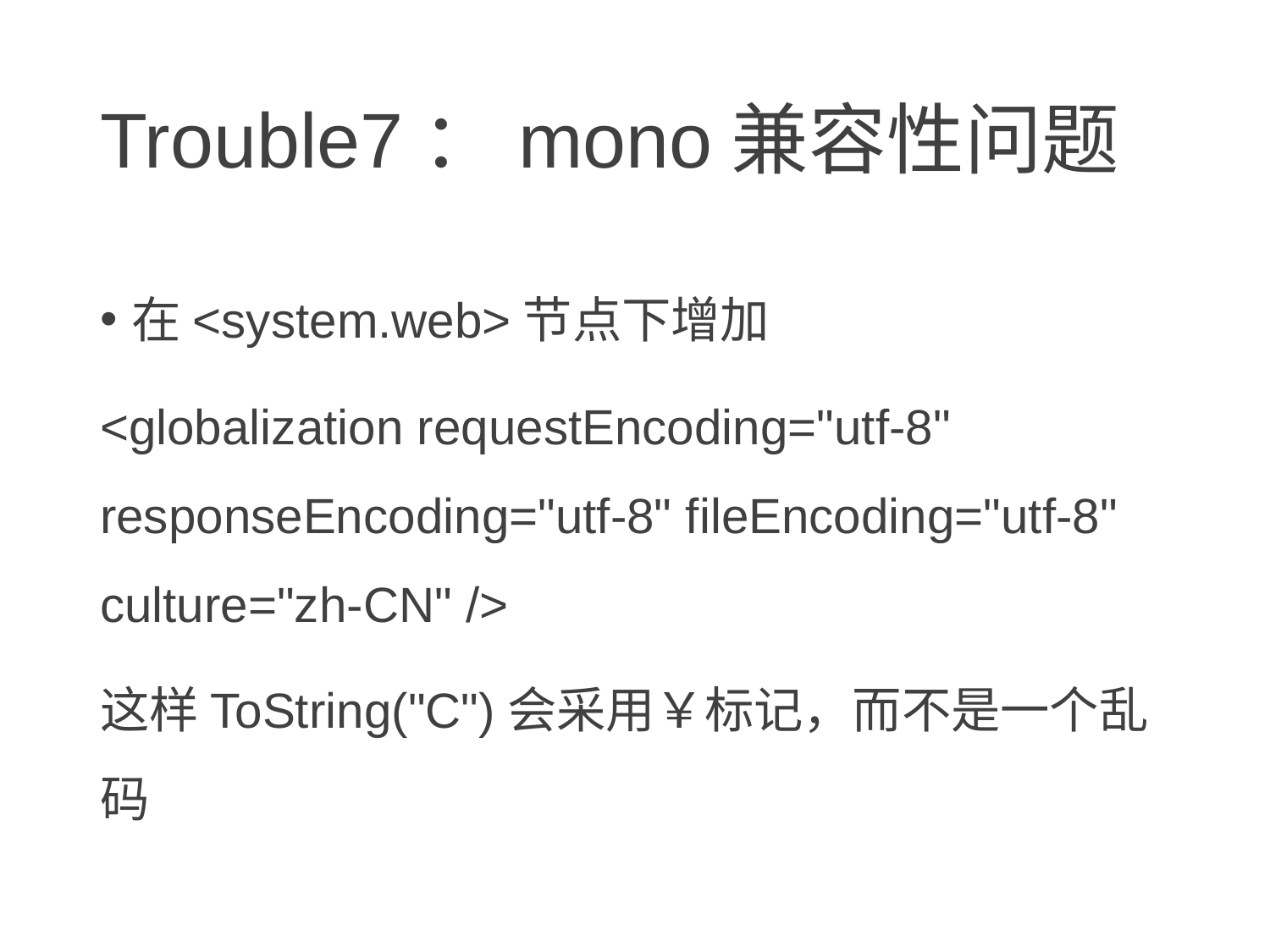

# Trouble7：mono兼容性问题
在<system.web>节点下增加
<globalization requestEncoding="utf-8" responseEncoding="utf-8" fileEncoding="utf-8" culture="zh-CN" />
这样ToString("C")会采用￥标记，而不是一个乱码